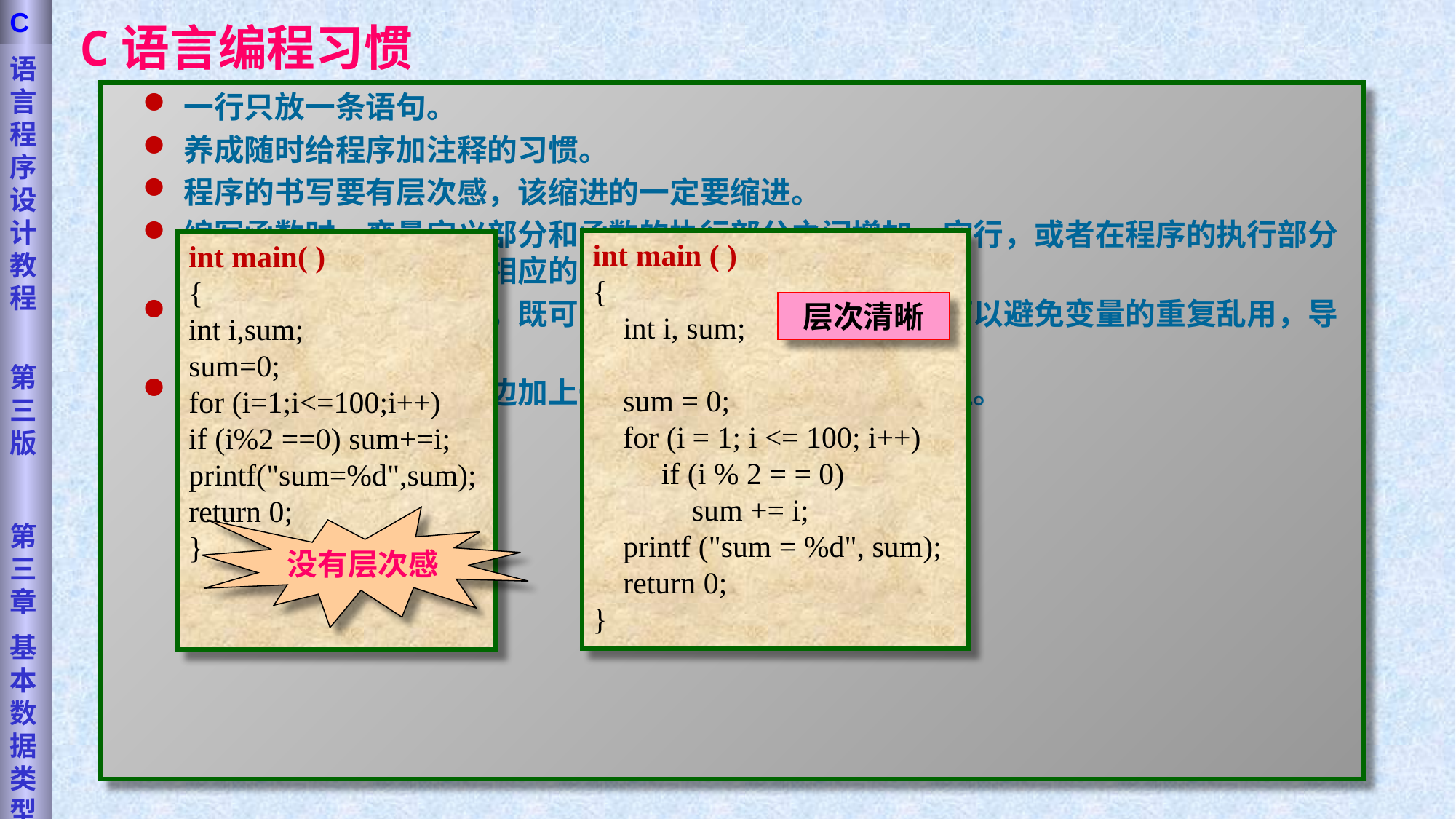

语言程序设计教程
第三版

第三章
基本数据类型
C
C语言编程习惯
一行只放一条语句。
养成随时给程序加注释的习惯。
程序的书写要有层次感，该缩进的一定要缩进。
编写函数时，变量定义部分和函数的执行部分之间增加一空行，或者在程序的执行部分按照完成的功能块增加相应的空行，会增加程序的易读性。
为变量起有意义的名字，既可以帮助程序员读懂程序，也可以避免变量的重复乱用，导致程序的逻辑错误。
在运算符和赋值符的两边加上一个空格会增加程序的易读性。
int main ( )
{
    int i, sum;

    sum = 0;
    for (i = 1; i <= 100; i++)
         if (i % 2 = = 0)
             sum += i;
    printf ("sum = %d", sum);
    return 0;
}
int main( )
{
int i,sum;
sum=0;
for (i=1;i<=100;i++)
if (i%2 ==0) sum+=i;
printf("sum=%d",sum);
return 0;
}
层次清晰
没有层次感
53